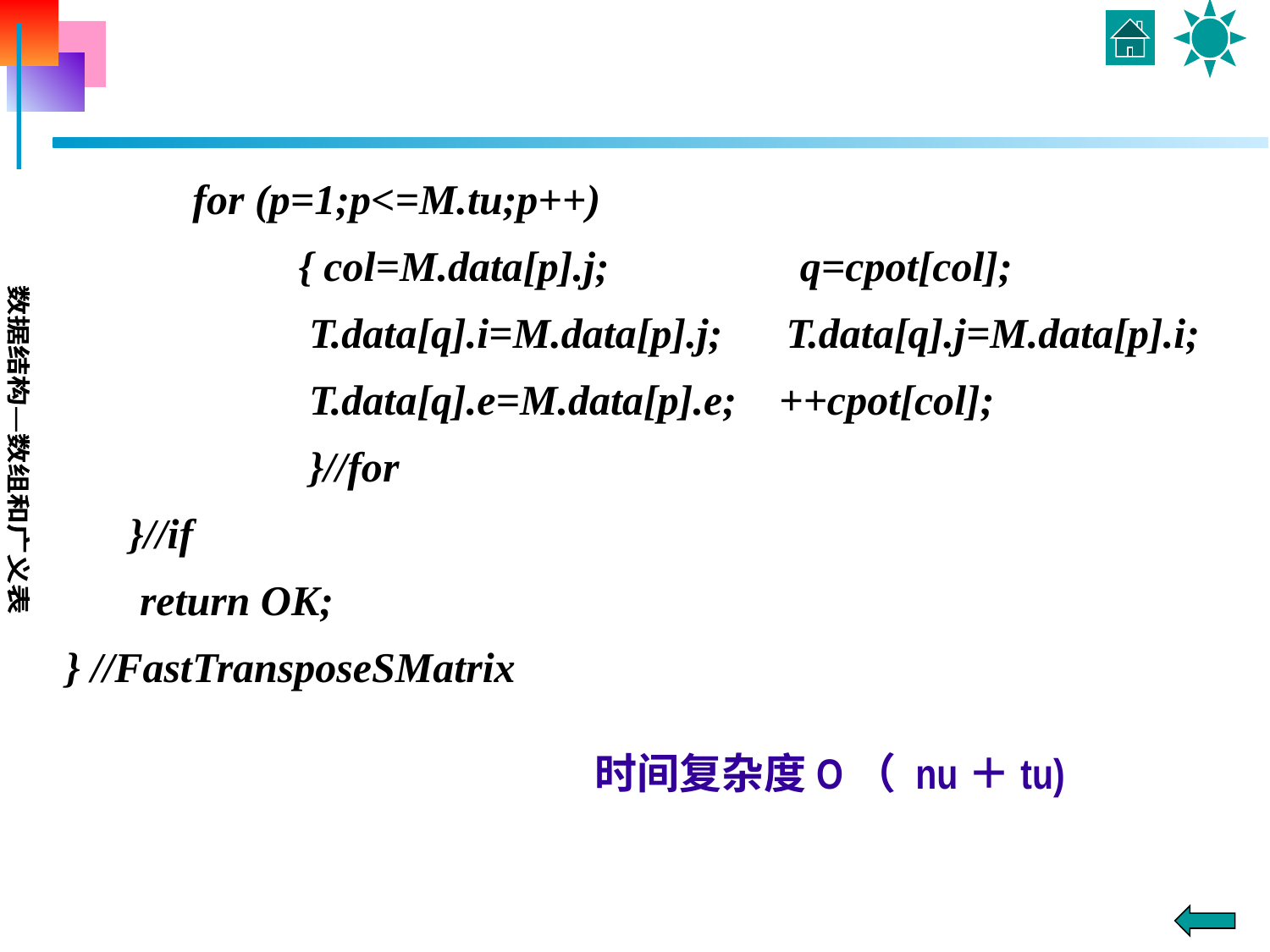

#
for (p=1;p<=M.tu;p++)
    { col=M.data[p].j;                  q=cpot[col];
	  T.data[q].i=M.data[p].j;      T.data[q].j=M.data[p].i;
	  T.data[q].e=M.data[p].e;    ++cpot[col];
     }//for
}//if
 return OK;
} //FastTransposeSMatrix

时间复杂度O（ nu＋tu)
54